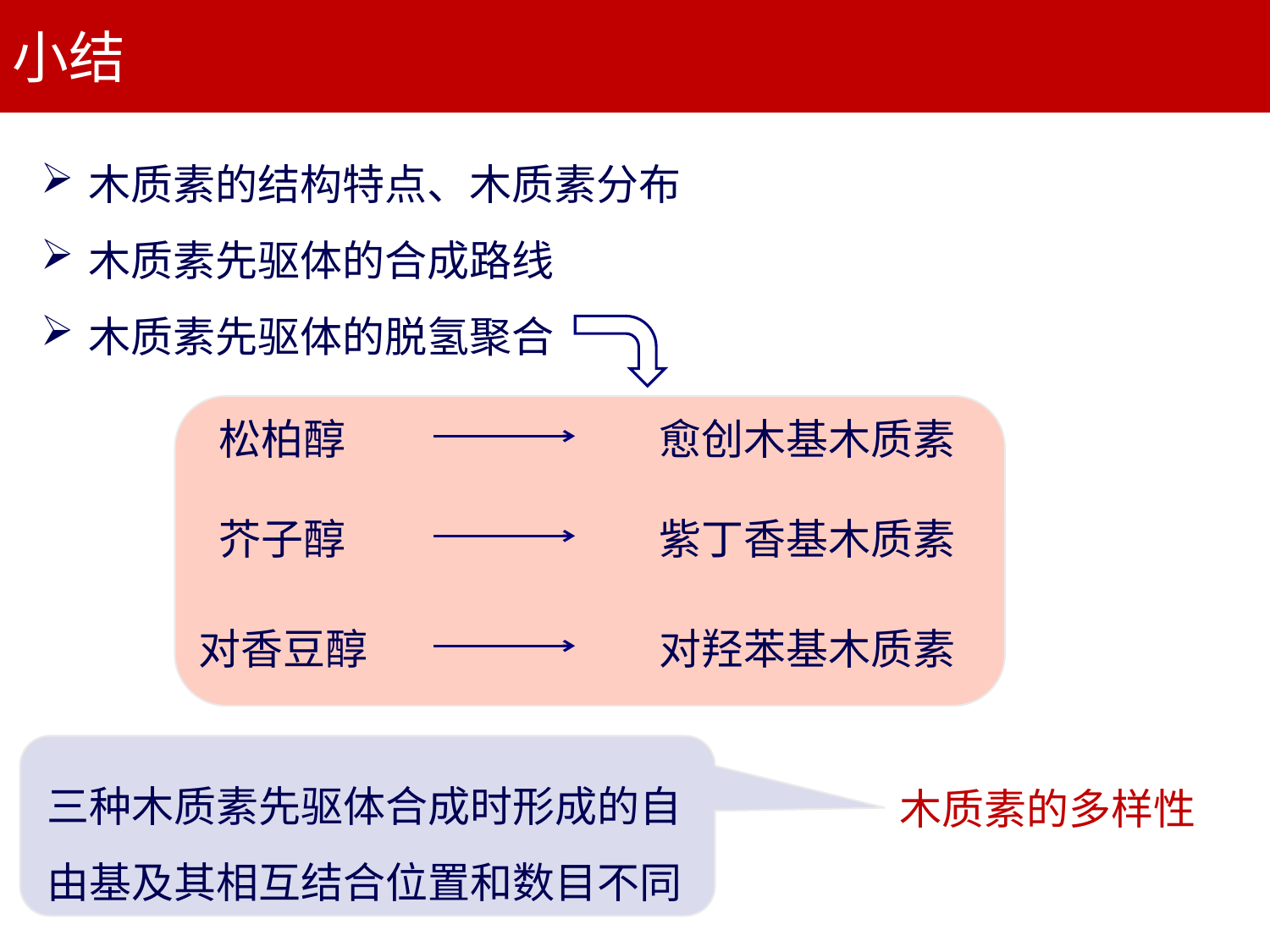

小结
木质素的结构特点、木质素分布
木质素先驱体的合成路线
木质素先驱体的脱氢聚合

松柏醇
愈创木基木质素
芥子醇
紫丁香基木质素
对香豆醇
对羟苯基木质素

三种木质素先驱体合成时形成的自由基及其相互结合位置和数目不同
木质素的多样性